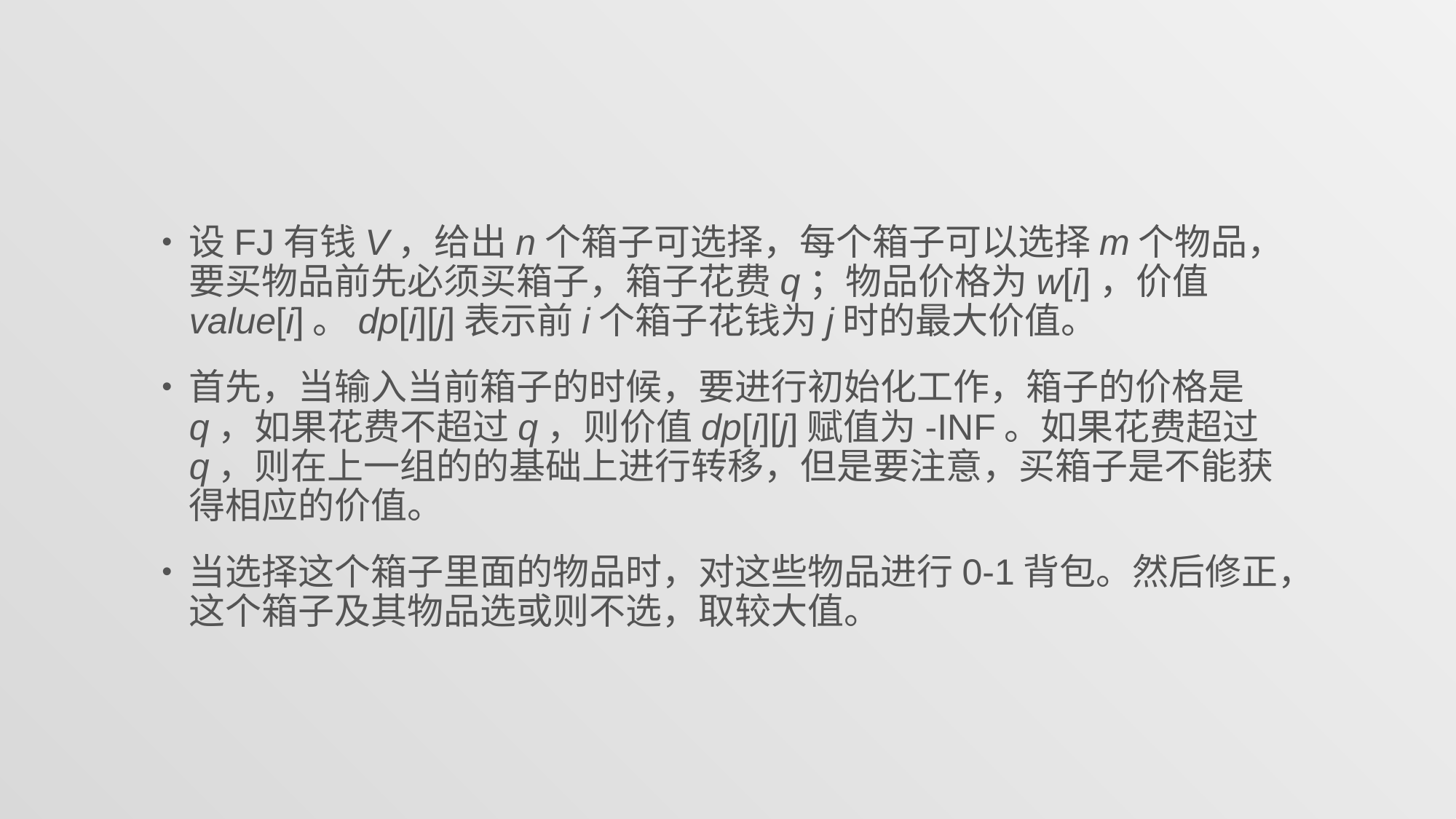

#
设FJ有钱V，给出n个箱子可选择，每个箱子可以选择m个物品，要买物品前先必须买箱子，箱子花费q；物品价格为w[i]，价值value[i]。dp[i][j]表示前i个箱子花钱为j时的最大价值。
首先，当输入当前箱子的时候，要进行初始化工作，箱子的价格是q，如果花费不超过q，则价值dp[i][j]赋值为-INF。如果花费超过q，则在上一组的的基础上进行转移，但是要注意，买箱子是不能获得相应的价值。
当选择这个箱子里面的物品时，对这些物品进行0-1背包。然后修正，这个箱子及其物品选或则不选，取较大值。